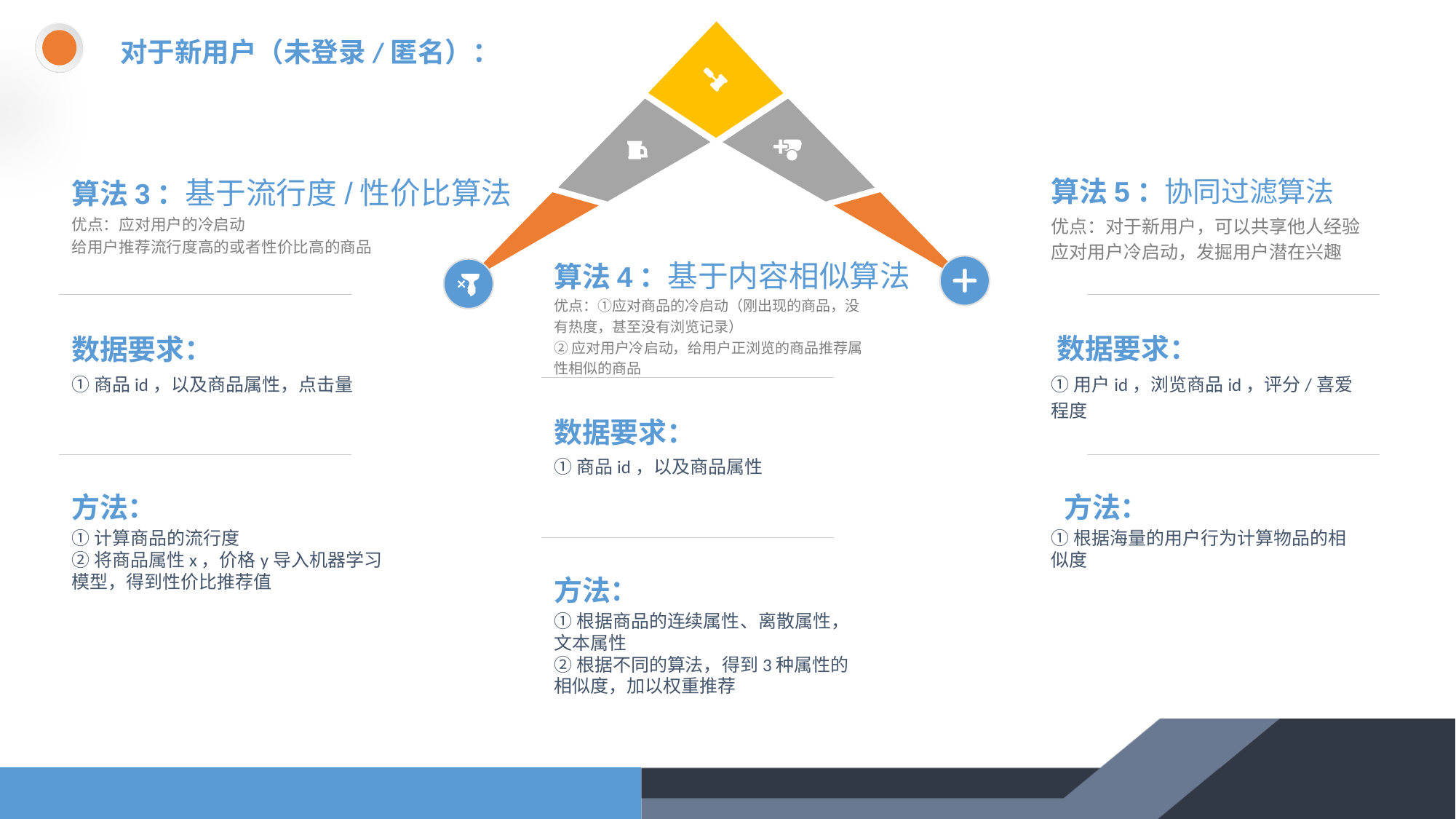

对于新用户（未登录/匿名）：

算法3：基于流行度/性价比算法
优点：应对用户的冷启动
给用户推荐流行度高的或者性价比高的商品
数据要求：
①商品id，以及商品属性，点击量
方法：
①计算商品的流行度
②将商品属性x，价格y导入机器学习模型，得到性价比推荐值
算法5：协同过滤算法
优点：对于新用户，可以共享他人经验
应对用户冷启动，发掘用户潜在兴趣
数据要求：
①用户id，浏览商品id，评分/喜爱程度
 方法：
①根据海量的用户行为计算物品的相似度

算法4：基于内容相似算法
优点：①应对商品的冷启动（刚出现的商品，没有热度，甚至没有浏览记录）
②应对用户冷启动，给用户正浏览的商品推荐属性相似的商品
数据要求：
①商品id，以及商品属性
方法：
①根据商品的连续属性、离散属性，文本属性
②根据不同的算法，得到3种属性的相似度，加以权重推荐